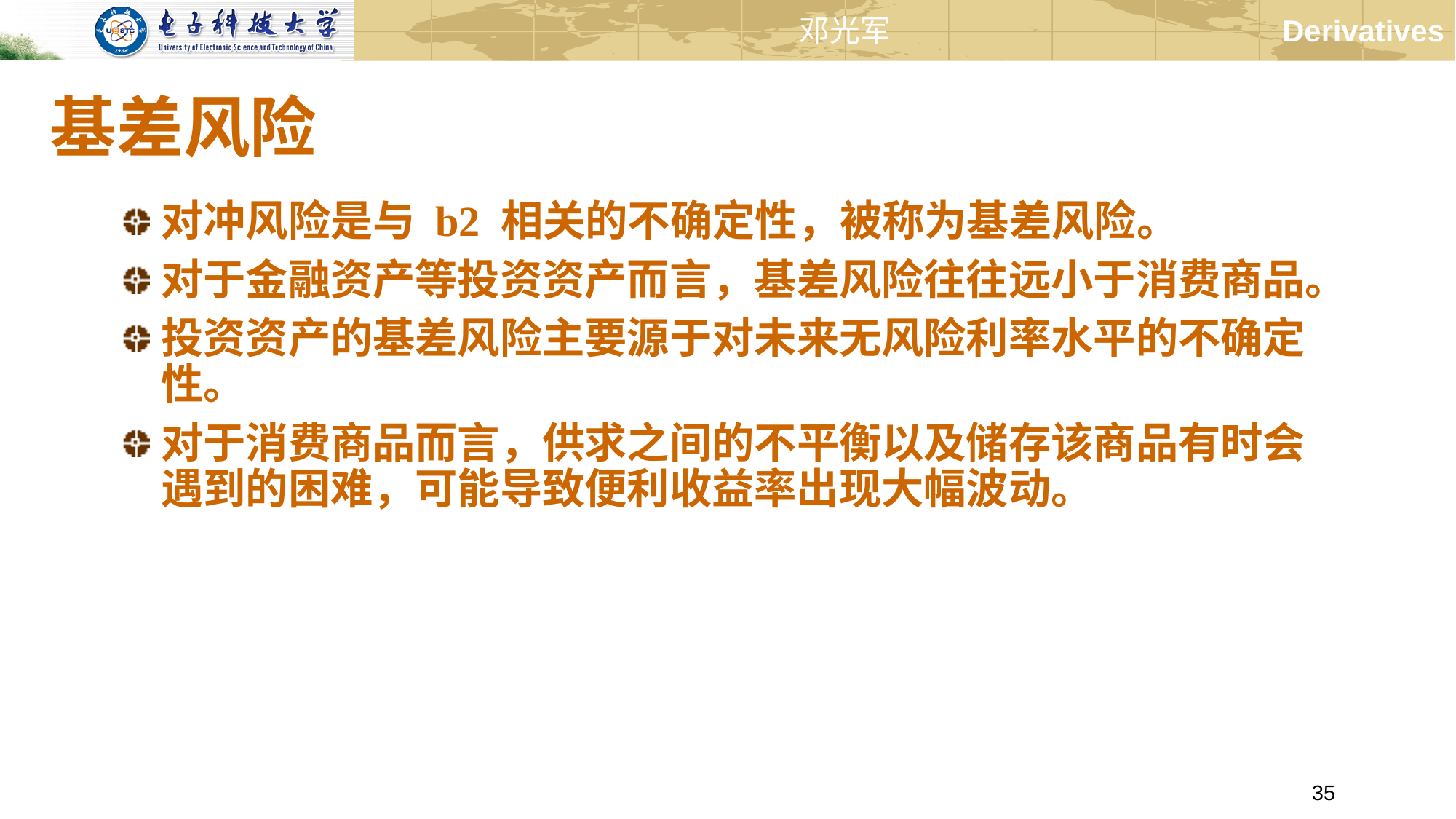

# 基差风险
对冲风险是与 b2 相关的不确定性，被称为基差风险。
对于金融资产等投资资产而言，基差风险往往远小于消费商品。
投资资产的基差风险主要源于对未来无风险利率水平的不确定性。
对于消费商品而言，供求之间的不平衡以及储存该商品有时会遇到的困难，可能导致便利收益率出现大幅波动。